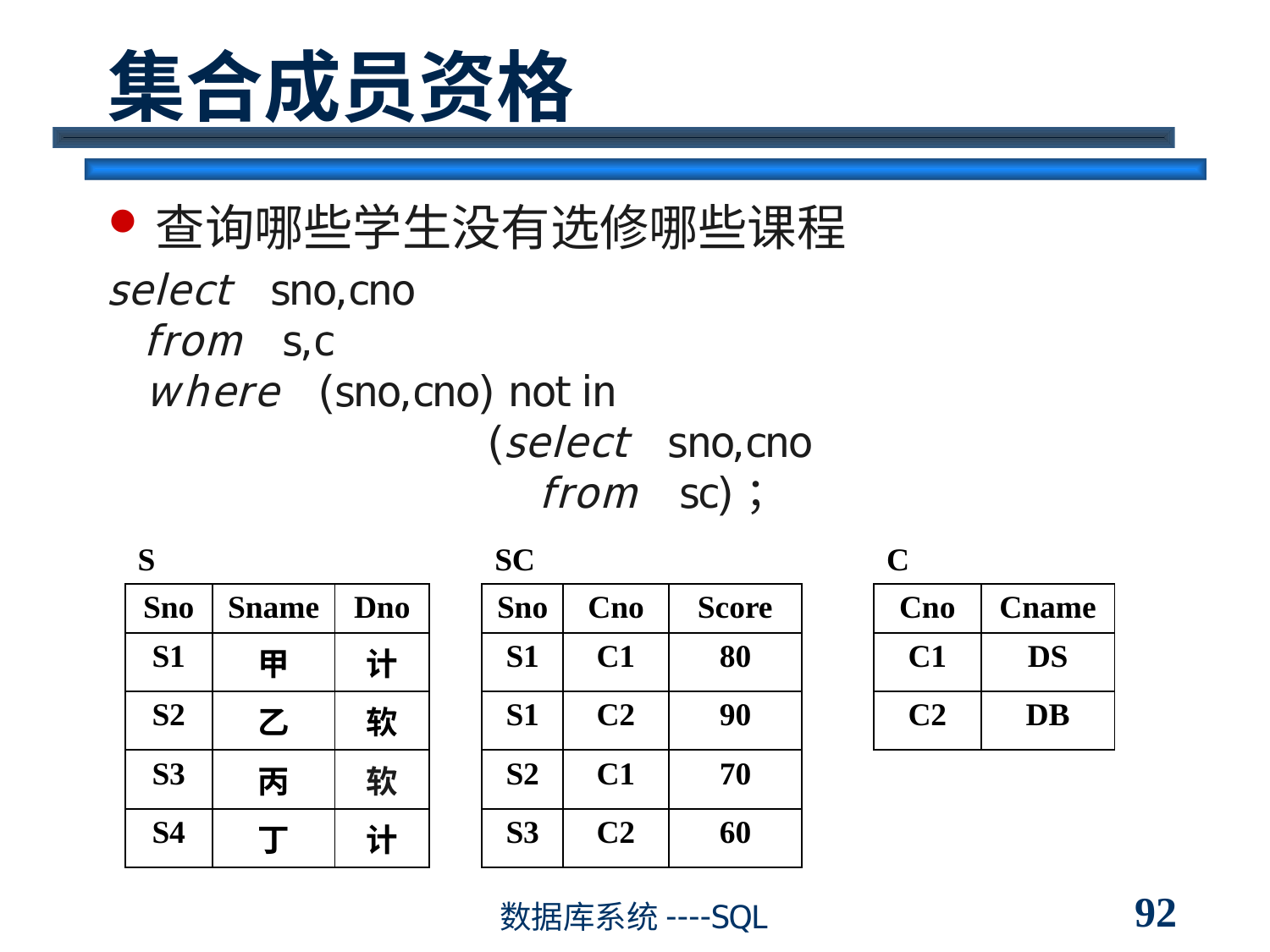

# 集合成员资格
查询哪些学生没有选修哪些课程
select   sno,cno
   from   s,c
   where   (sno,cno) not in
		  	(select   sno,cno
                                 from   sc)；
| S |  |  |  | SC |  |  |  | C |  |
| --- | --- | --- | --- | --- | --- | --- | --- | --- | --- |
| Sno | Sname | Dno |  | Sno | Cno | Score |  | Cno | Cname |
| S1 | 甲 | 计 |  | S1 | C1 | 80 |  | C1 | DS |
| S2 | 乙 | 软 |  | S1 | C2 | 90 |  | C2 | DB |
| S3 | 丙 | 软 |  | S2 | C1 | 70 |  |  |  |
| S4 | 丁 | 计 |  | S3 | C2 | 60 |  |  |  |
92
数据库系统----SQL